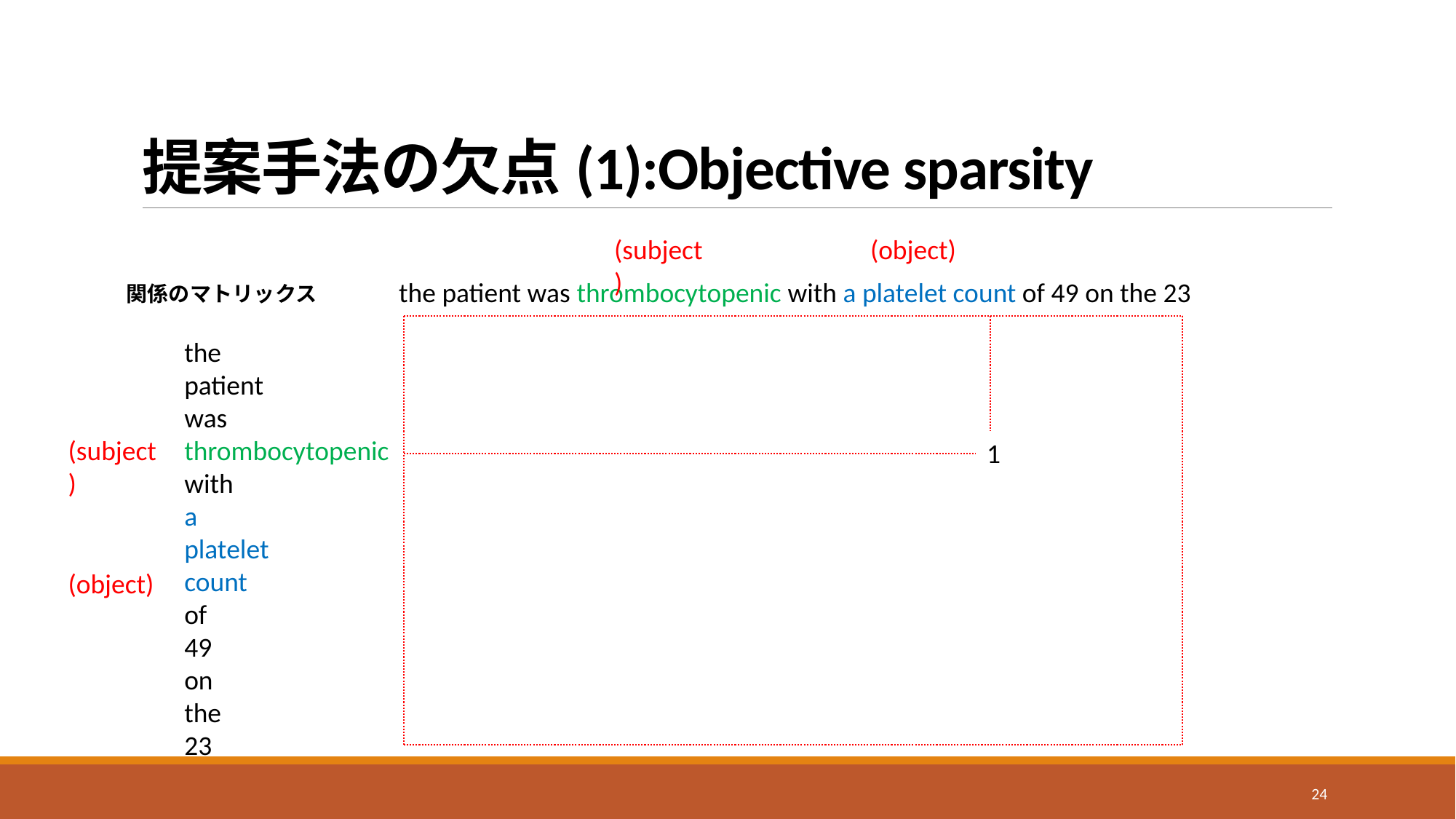

# 提案手法の欠点(1):Objective sparsity
(subject)
(object)
the patient was thrombocytopenic with a platelet count of 49 on the 23
関係のマトリックス
the
patient
was thrombocytopenic with
a
platelet
count
of
49
on
the
23
(subject)
1
(object)
24